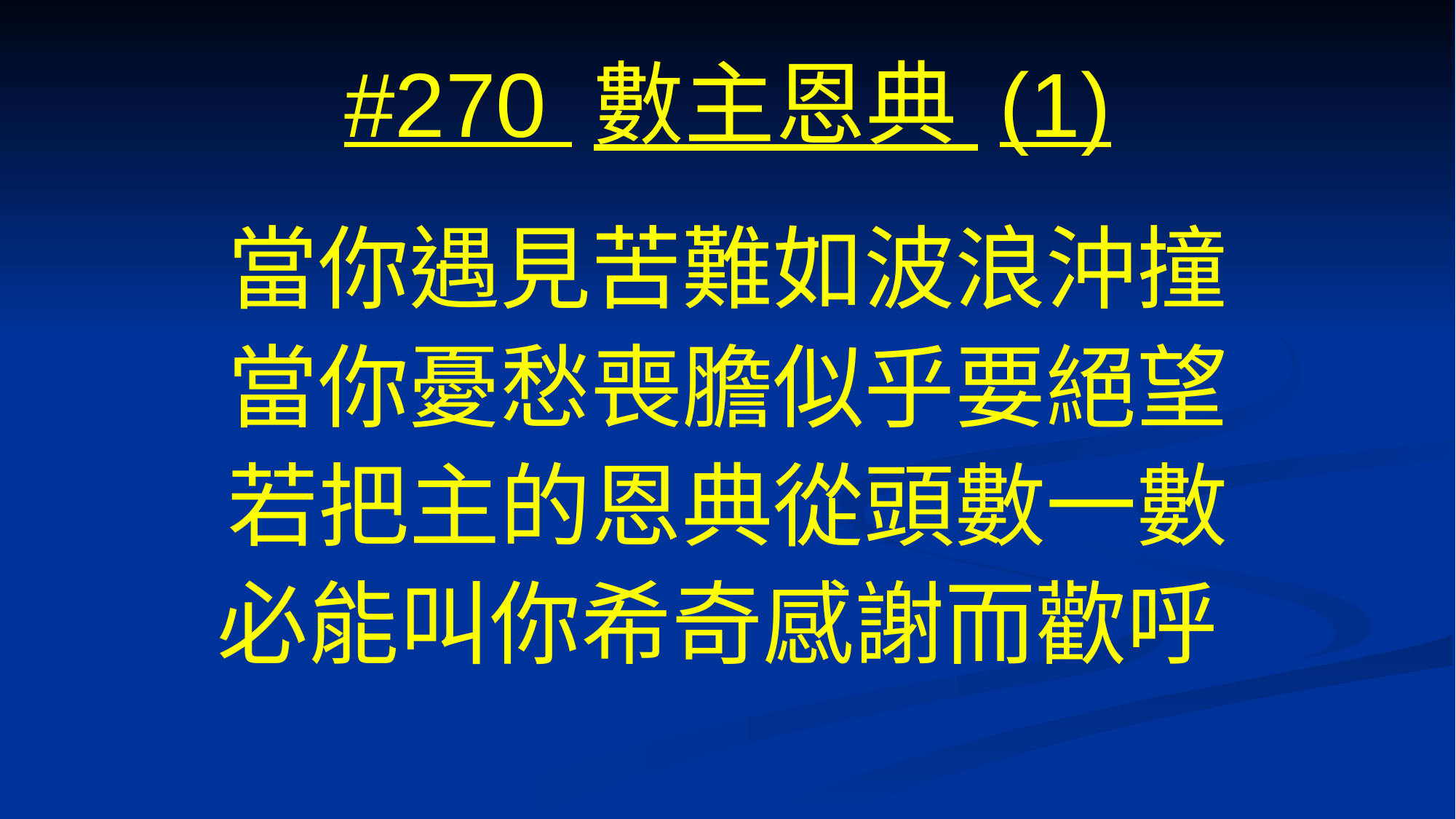

# #270 數主恩典 (1)
當你遇見苦難如波浪沖撞
當你憂愁喪膽似乎要絕望
若把主的恩典從頭數一數
必能叫你希奇感謝而歡呼